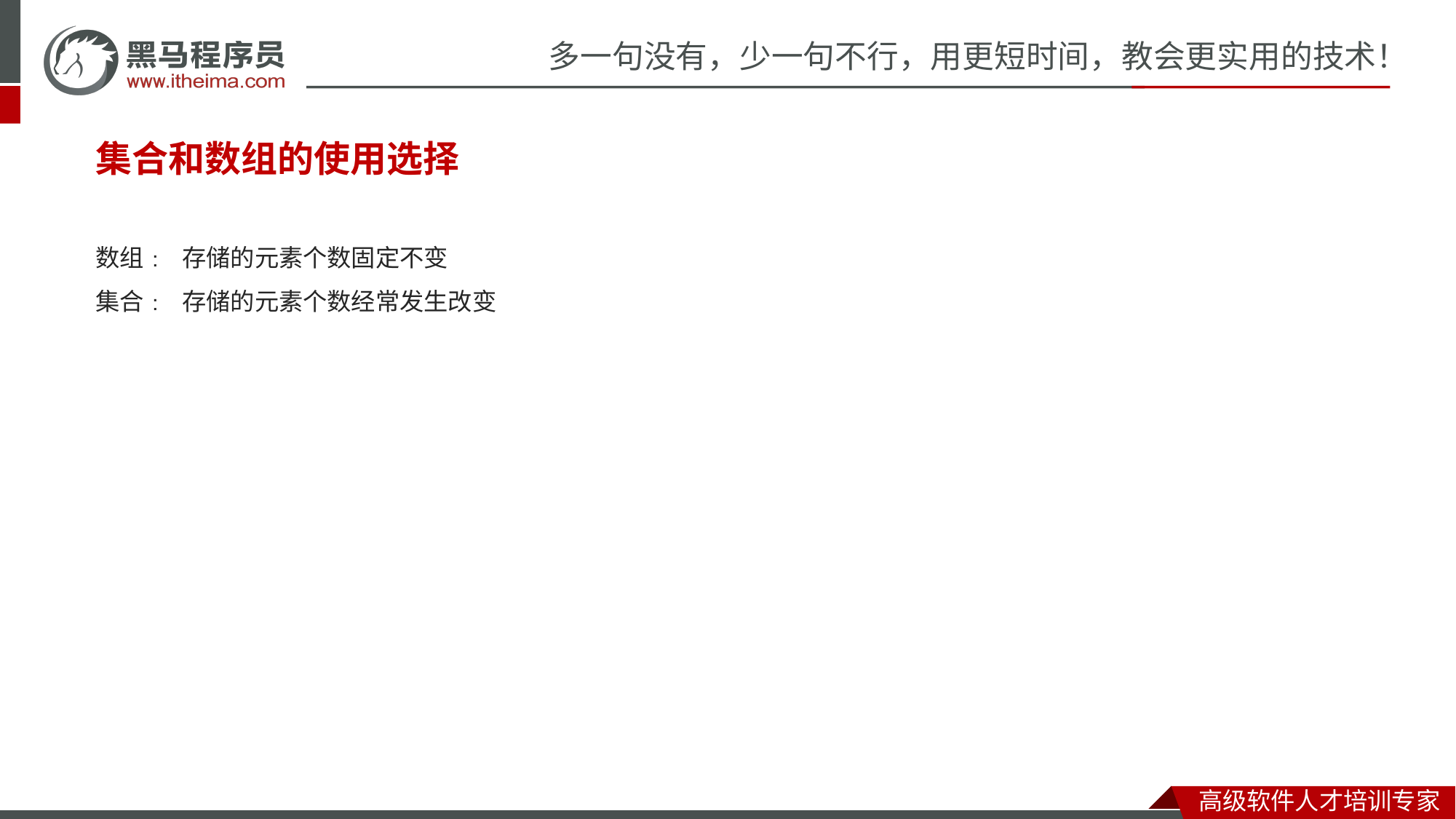

集合和数组的使用选择
数组: 存储的元素个数固定不变
集合: 存储的元素个数经常发生改变